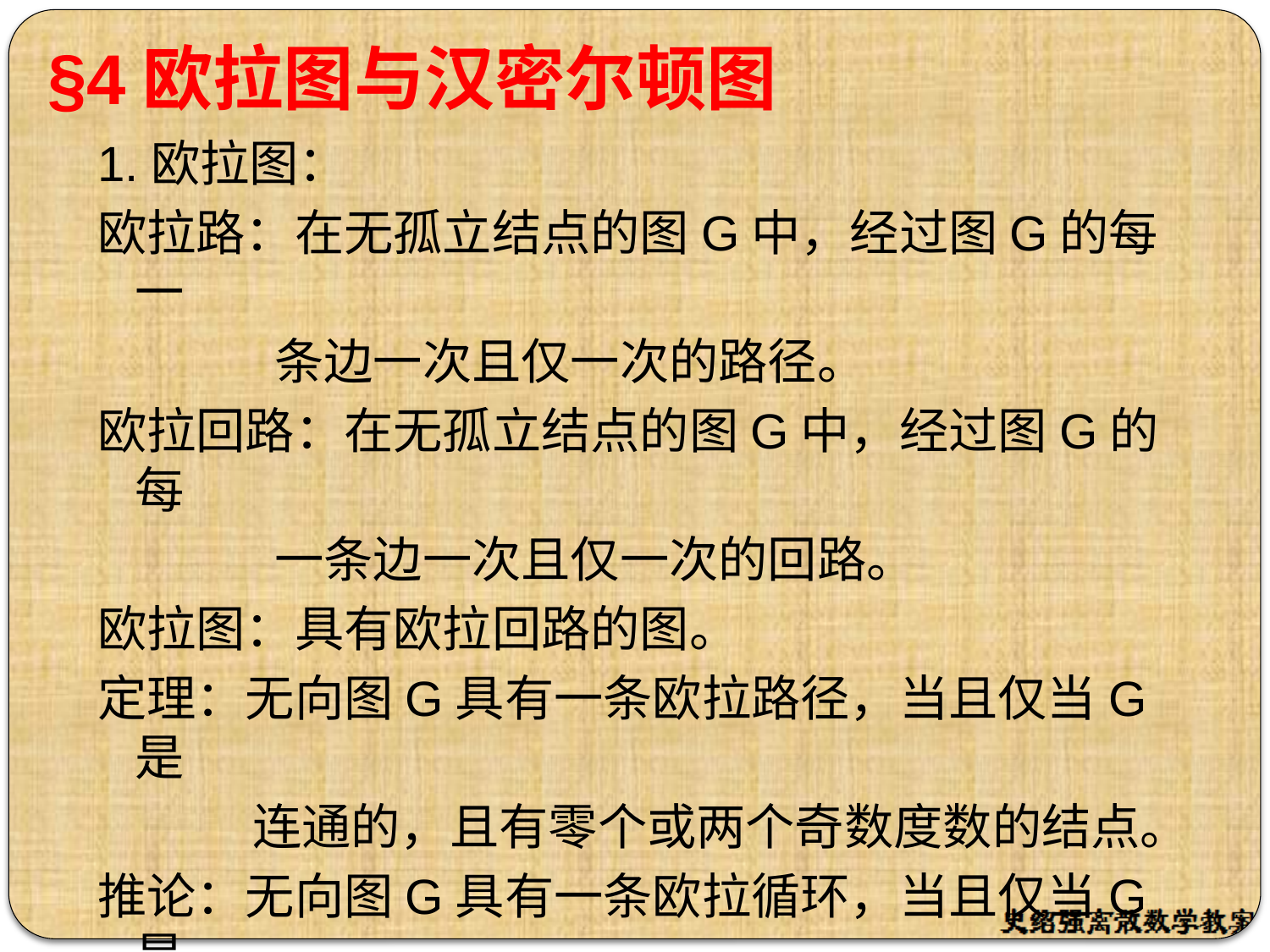

# §4欧拉图与汉密尔顿图
1.欧拉图：
欧拉路：在无孤立结点的图G中，经过图G的每一
               条边一次且仅一次的路径。
欧拉回路：在无孤立结点的图G中，经过图G的每
               一条边一次且仅一次的回路。
欧拉图：具有欧拉回路的图。
定理：无向图G具有一条欧拉路径，当且仅当G是
             连通的，且有零个或两个奇数度数的结点。
推论：无向图G具有一条欧拉循环，当且仅当G是
             连通的，且所有结点度数全为偶数